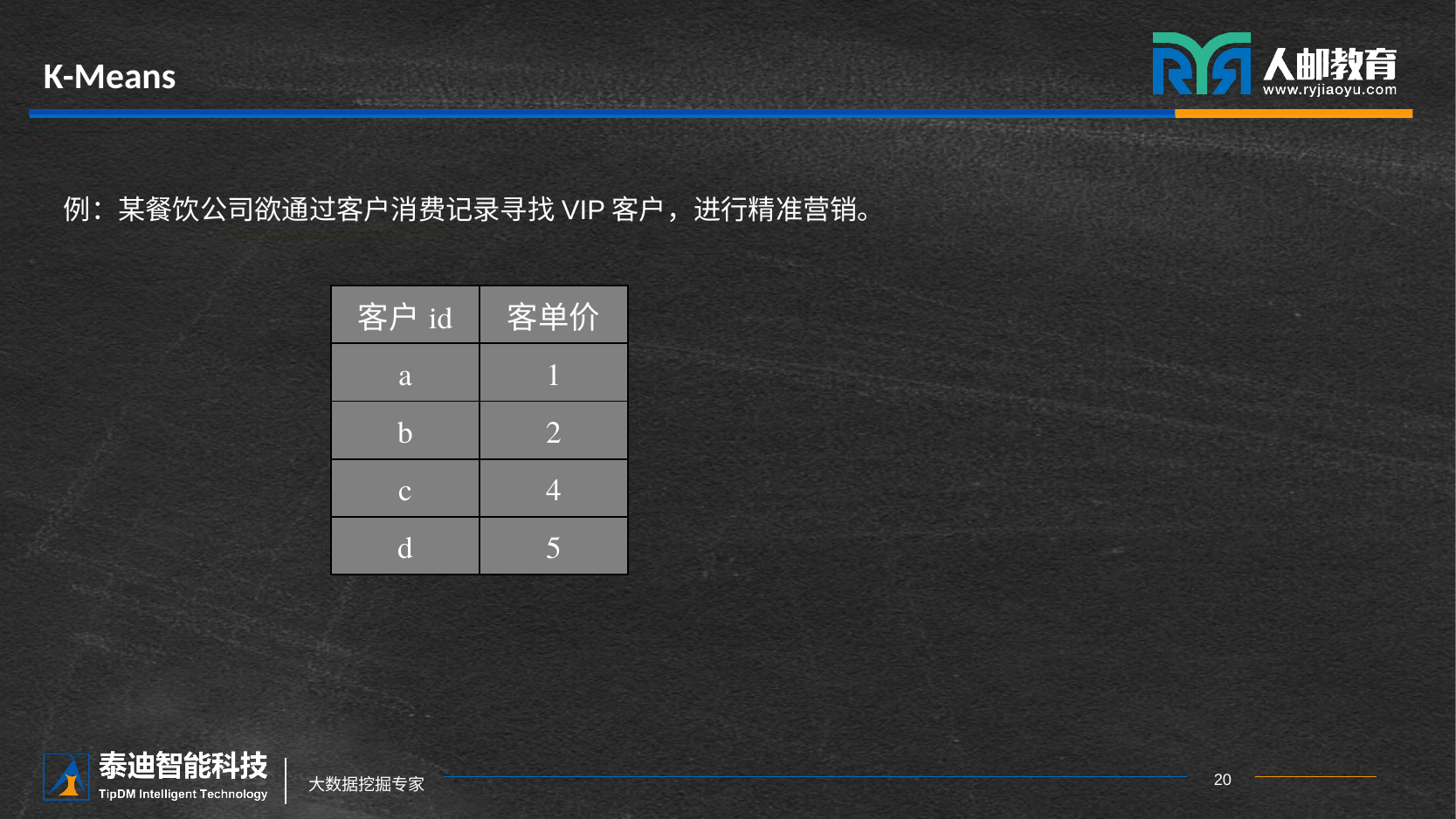

# K-Means
例：某餐饮公司欲通过客户消费记录寻找VIP客户，进行精准营销。
| 客户id | 客单价 |
| --- | --- |
| a | 1 |
| b | 2 |
| c | 4 |
| d | 5 |